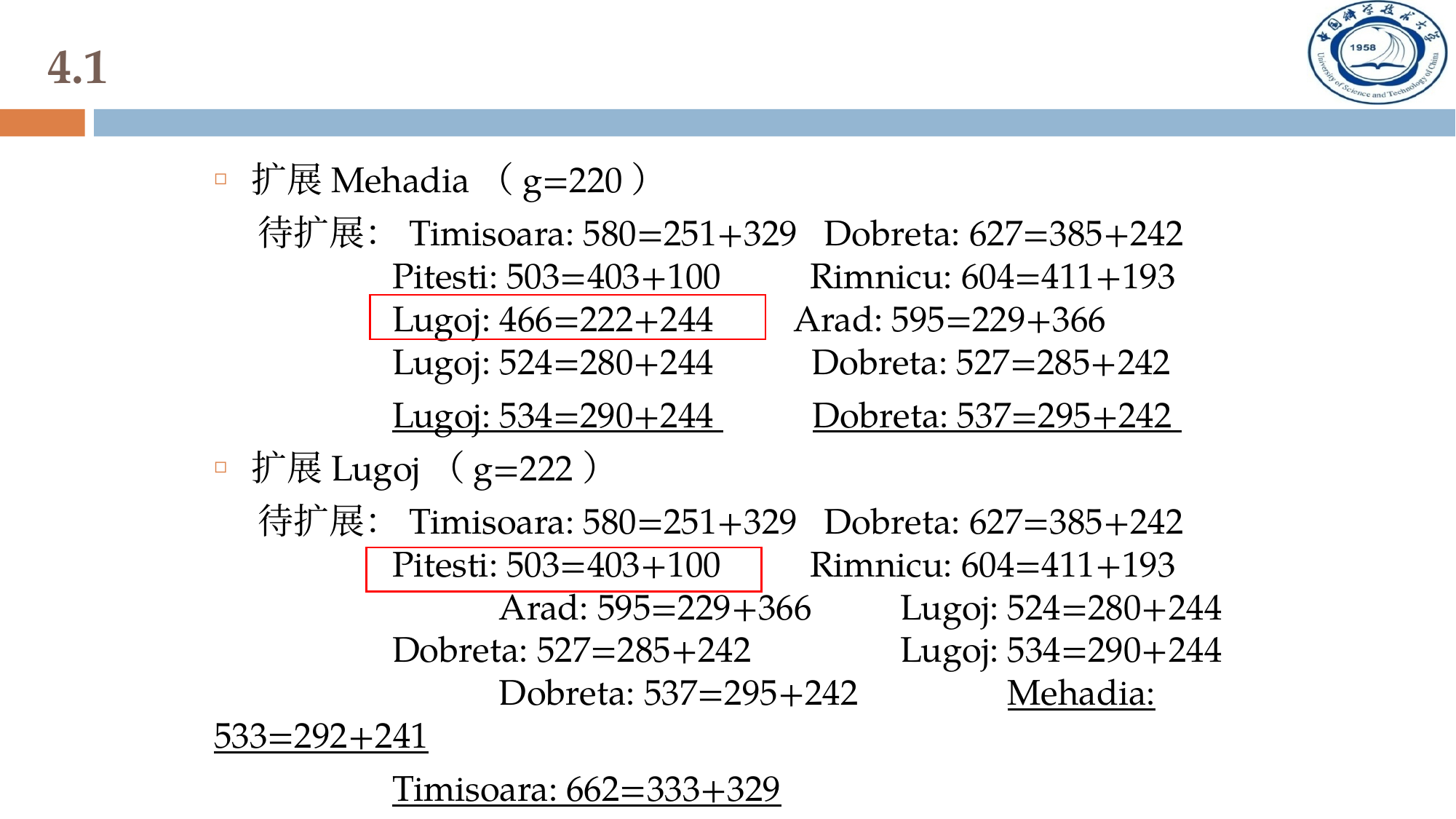

# 4.1
扩展Mehadia（g=220）
    待扩展：Timisoara: 580=251+329   Dobreta: 627=385+242      	        Pitesti: 503=403+100          Rimnicu: 604=411+193     	        Lugoj: 466=222+244	     Arad: 595=229+366	    	        Lugoj: 524=280+244           Dobreta: 527=285+242
	        Lugoj: 534=290+244           Dobreta: 537=295+242
扩展Lugoj（g=222）
    待扩展：Timisoara: 580=251+329   Dobreta: 627=385+242      	        Pitesti: 503=403+100          Rimnicu: 604=411+193 	   	        Arad: 595=229+366	     Lugoj: 524=280+244           	        Dobreta: 527=285+242 	     Lugoj: 534=290+244                     	        Dobreta: 537=295+242 	     Mehadia: 533=292+241
	        Timisoara: 662=333+329